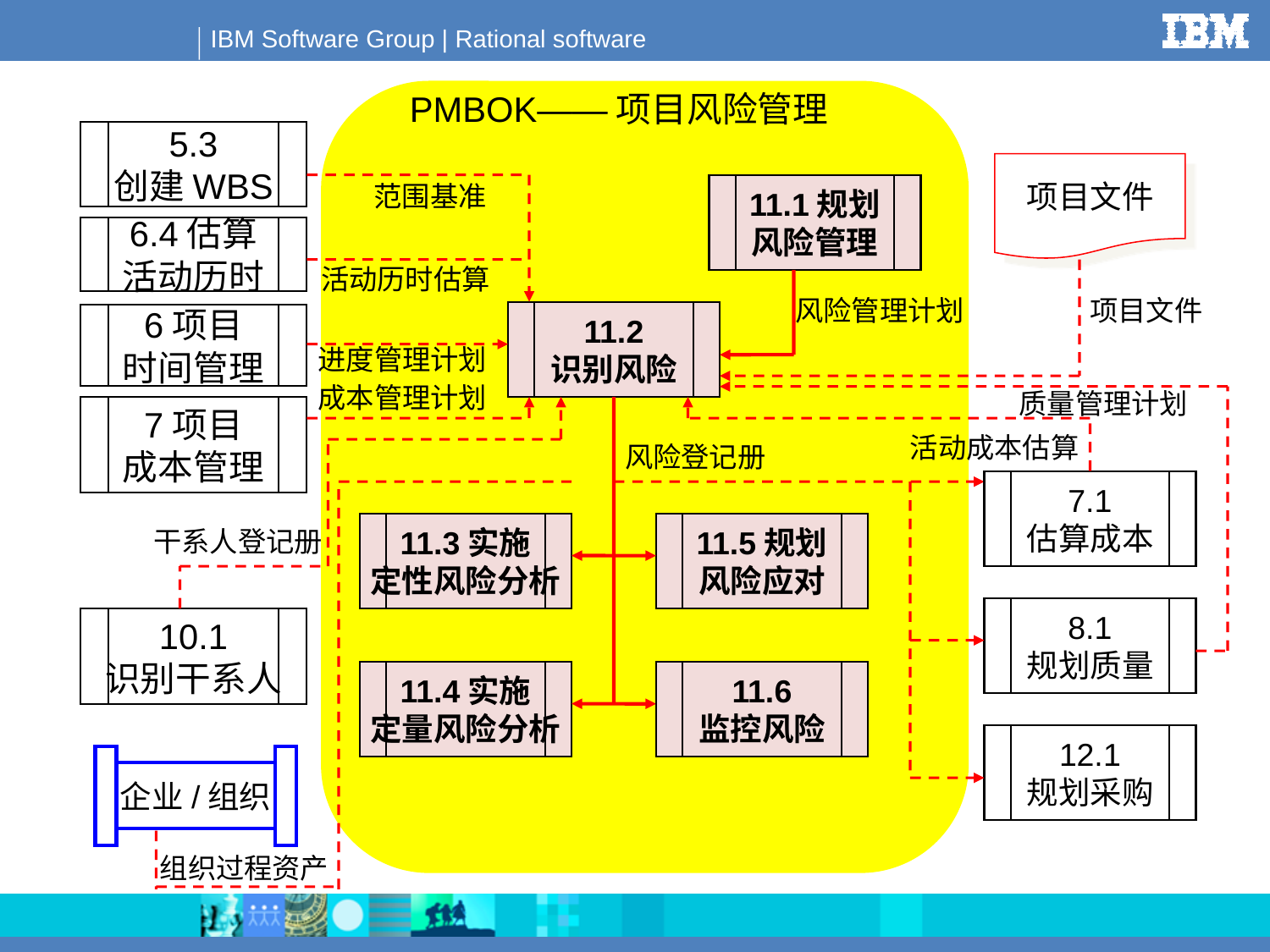

PMBOK——项目风险管理
5.3
创建WBS
项目文件

11.1规划
风险管理
范围基准
6.4估算
活动历时

活动历时估算

风险管理计划
项目文件
11.2
识别风险
6项目
时间管理
进度管理计划

成本管理计划
质量管理计划

7项目
成本管理

活动成本估算
风险登记册

7.1
估算成本

11.3实施
定性风险分析
11.5规划
风险应对
干系人登记册

8.1
规划质量
10.1
识别干系人

11.4实施
定量风险分析
11.6
监控风险

12.1
规划采购

企业/组织

组织过程资产